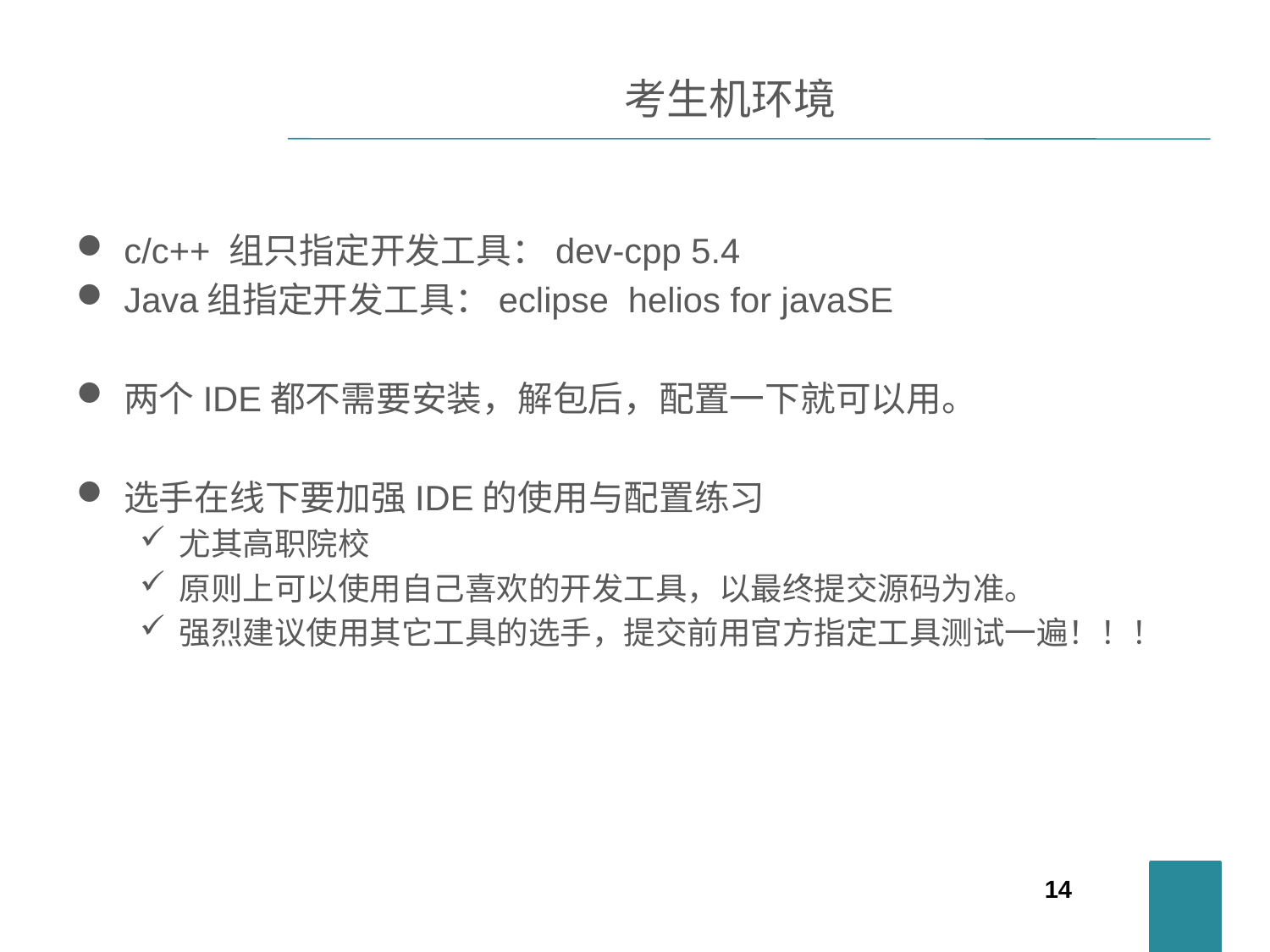

# 考生机环境
c/c++ 组只指定开发工具：dev-cpp 5.4
Java组指定开发工具：eclipse  helios for javaSE

两个IDE都不需要安装，解包后，配置一下就可以用。

选手在线下要加强IDE的使用与配置练习
尤其高职院校
原则上可以使用自己喜欢的开发工具，以最终提交源码为准。
强烈建议使用其它工具的选手，提交前用官方指定工具测试一遍！！！
14